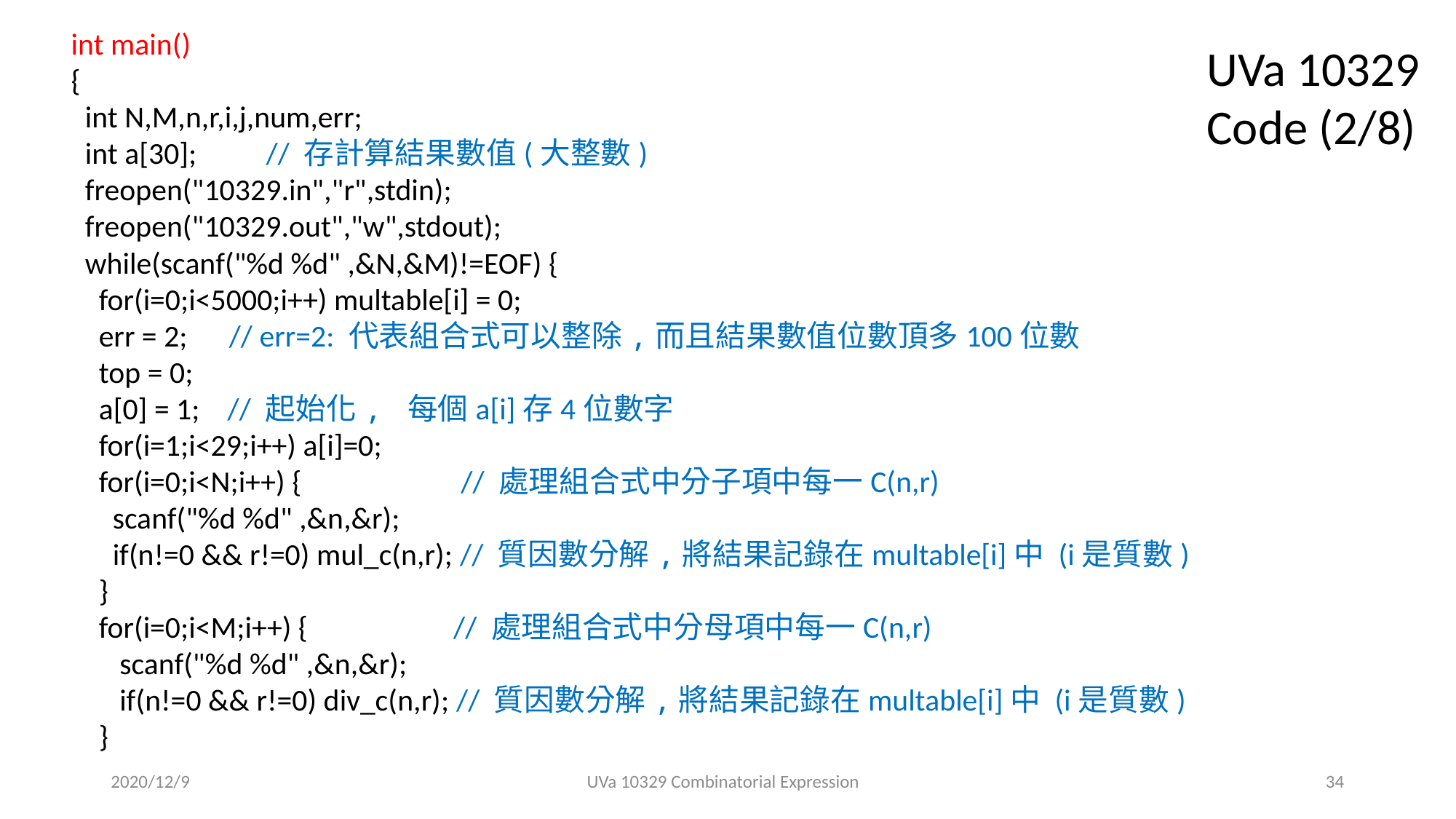

int main()
{
  int N,M,n,r,i,j,num,err;
  int a[30];          // 存計算結果數值(大整數)
  freopen("10329.in","r",stdin);
  freopen("10329.out","w",stdout);
  while(scanf("%d %d" ,&N,&M)!=EOF) {
    for(i=0;i<5000;i++) multable[i] = 0;
    err = 2;      // err=2: 代表組合式可以整除,而且結果數值位數頂多100位數
    top = 0;
    a[0] = 1;    // 起始化, 每個a[i]存4位數字
    for(i=1;i<29;i++) a[i]=0;
    for(i=0;i<N;i++) {                       // 處理組合式中分子項中每一C(n,r)
      scanf("%d %d" ,&n,&r);
      if(n!=0 && r!=0) mul_c(n,r); // 質因數分解,將結果記錄在multable[i]中 (i是質數)
    }
    for(i=0;i<M;i++) {                     // 處理組合式中分母項中每一C(n,r)
       scanf("%d %d" ,&n,&r);
       if(n!=0 && r!=0) div_c(n,r); // 質因數分解,將結果記錄在multable[i]中 (i是質數)
    }
UVa 10329 Code (2/8)
2020/12/9
UVa 10329 Combinatorial Expression
34